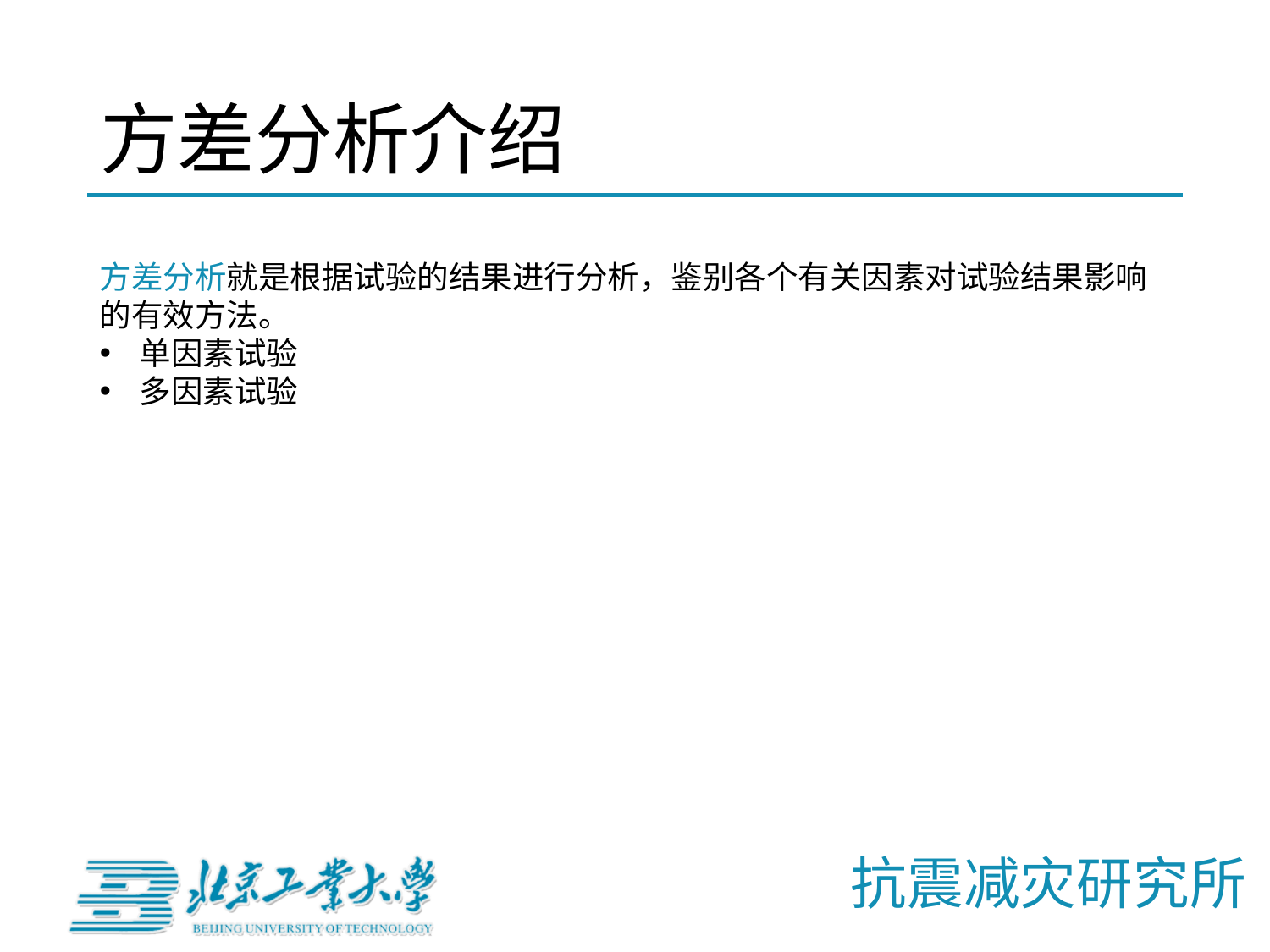

# 方差分析介绍
方差分析就是根据试验的结果进行分析，鉴别各个有关因素对试验结果影响的有效方法。
单因素试验
多因素试验